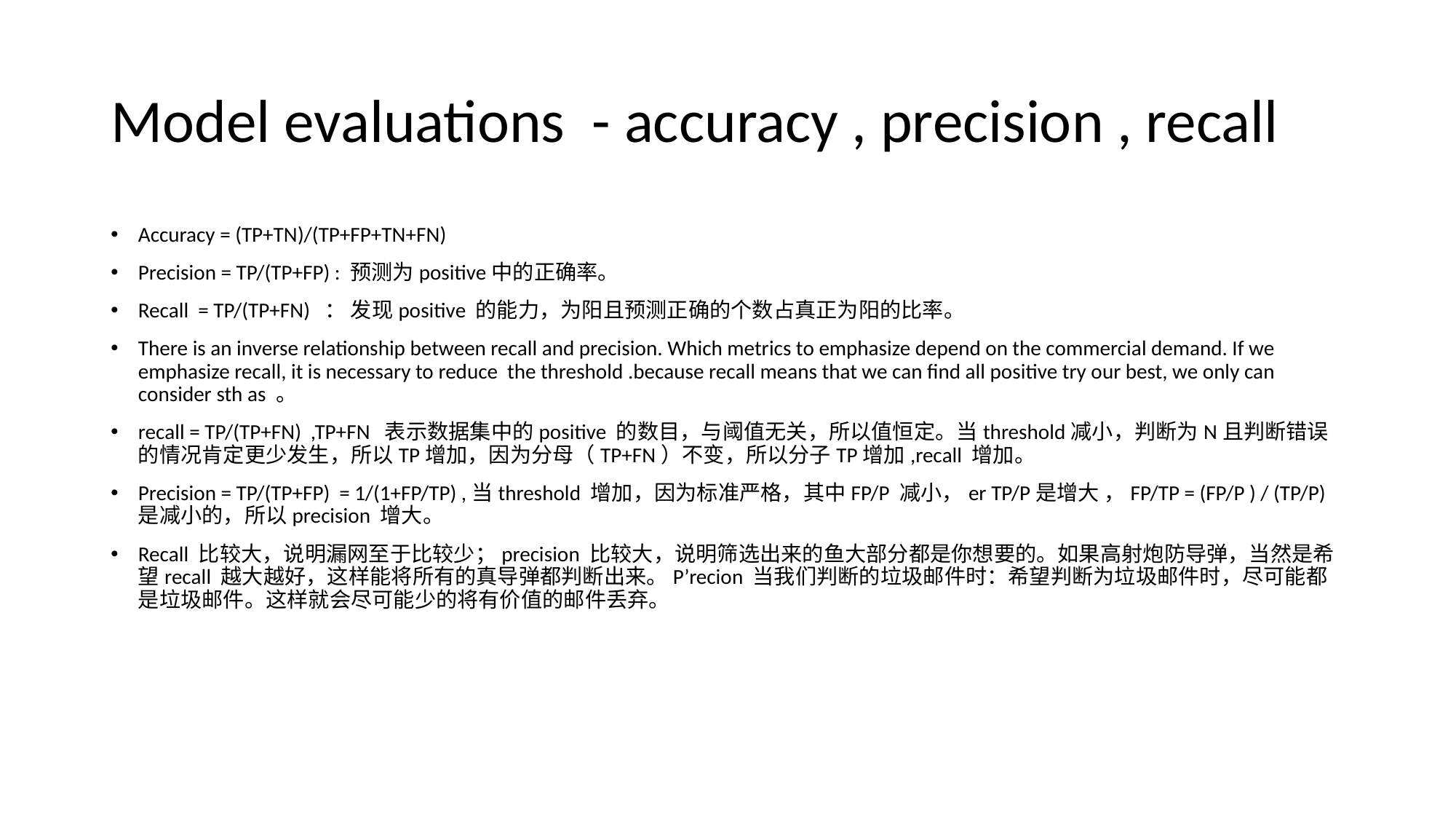

# Model evaluations  - accuracy , precision , recall
Accuracy = (TP+TN)/(TP+FP+TN+FN)
Precision = TP/(TP+FP) : 预测为positive中的正确率。
Recall  = TP/(TP+FN)  ： 发现positive 的能力，为阳且预测正确的个数占真正为阳的比率。
There is an inverse relationship between recall and precision. Which metrics to emphasize depend on the commercial demand. If we  emphasize recall, it is necessary to reduce  the threshold .because recall means that we can find all positive try our best, we only can consider sth as 。
recall = TP/(TP+FN)  ,TP+FN  表示数据集中的positive 的数目，与阈值无关，所以值恒定。当threshold减小，判断为N且判断错误的情况肯定更少发生，所以TP增加，因为分母（TP+FN）不变，所以分子TP增加,recall 增加。
Precision = TP/(TP+FP)  = 1/(1+FP/TP) ,当threshold 增加，因为标准严格，其中FP/P 减小，er TP/P是增大 ，FP/TP = (FP/P ) / (TP/P)  是减小的，所以precision 增大。
Recall 比较大，说明漏网至于比较少；precision 比较大，说明筛选出来的鱼大部分都是你想要的。如果高射炮防导弹，当然是希望recall 越大越好，这样能将所有的真导弹都判断出来。P’recion 当我们判断的垃圾邮件时：希望判断为垃圾邮件时，尽可能都是垃圾邮件。这样就会尽可能少的将有价值的邮件丢弃。